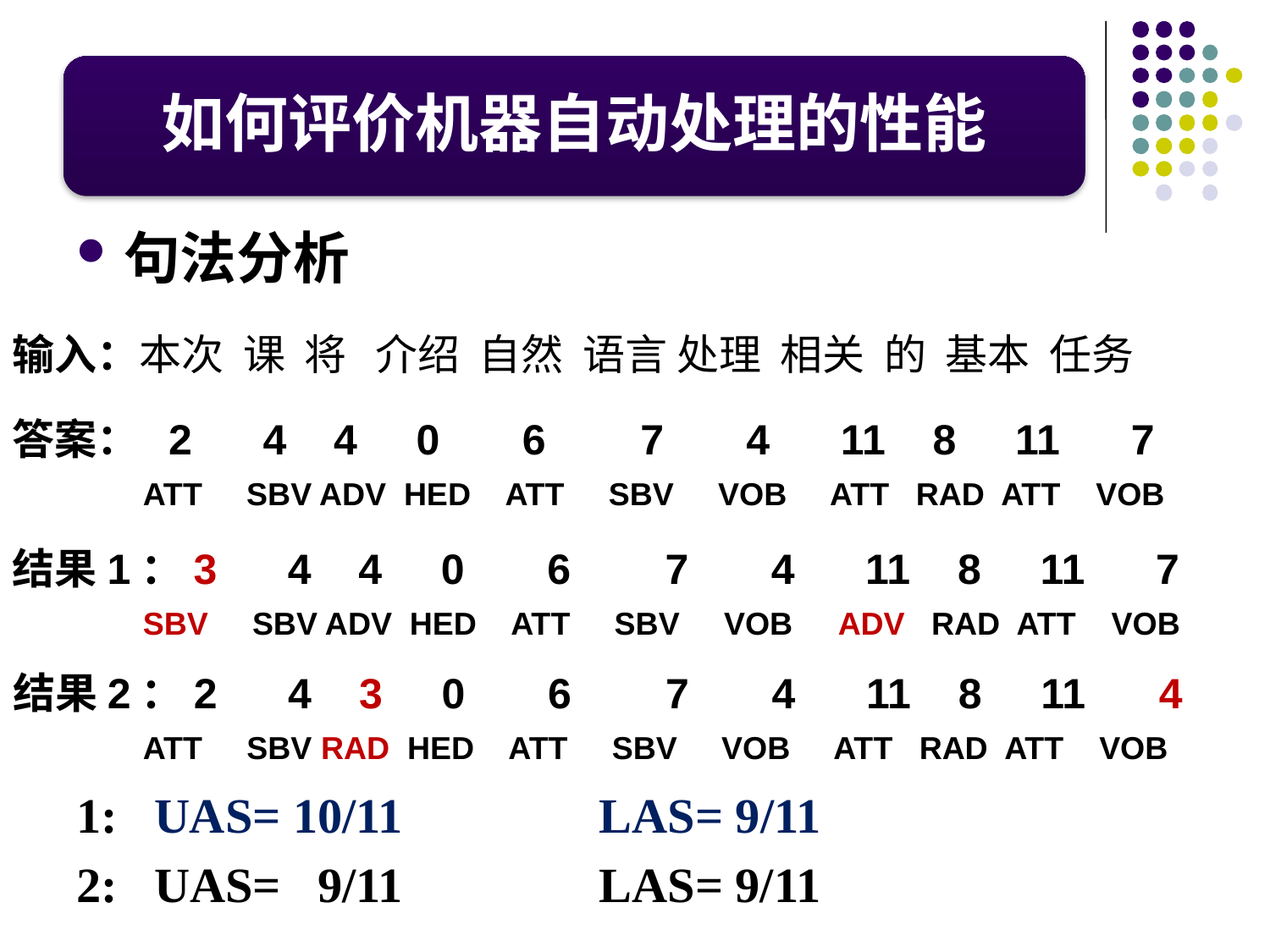

如何评价机器自动处理的性能
句法分析

1:   UAS= 10/11                LAS= 9/11
2:   UAS=   9/11                LAS= 9/11
输入：本次  课  将   介绍  自然  语言 处理  相关  的  基本  任务
答案：  2      4    4     0       6        7       4      11    8     11      7
           ATT     SBV ADV  HED    ATT     SBV     VOB     ATT   RAD  ATT    VOB
结果1：3      4    4     0       6        7       4      11    8     11      7
           SBV     SBV ADV  HED    ATT     SBV     VOB     ADV   RAD  ATT    VOB
结果2：2      4    3     0       6        7       4      11    8     11      4
           ATT     SBV RAD  HED    ATT     SBV     VOB     ATT   RAD  ATT    VOB